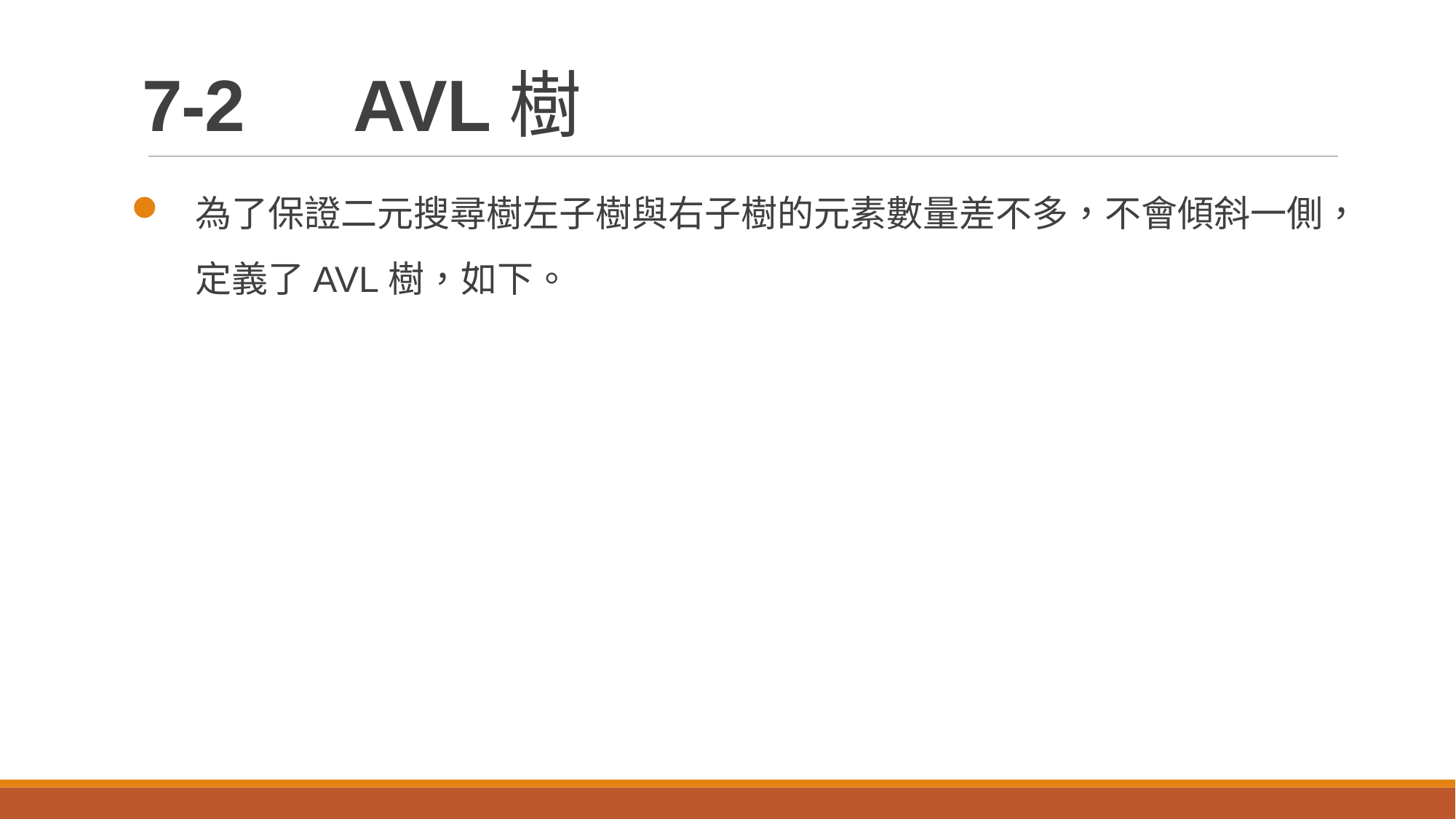

# 7-2　AVL樹
為了保證二元搜尋樹左子樹與右子樹的元素數量差不多，不會傾斜一側，定義了AVL樹，如下。